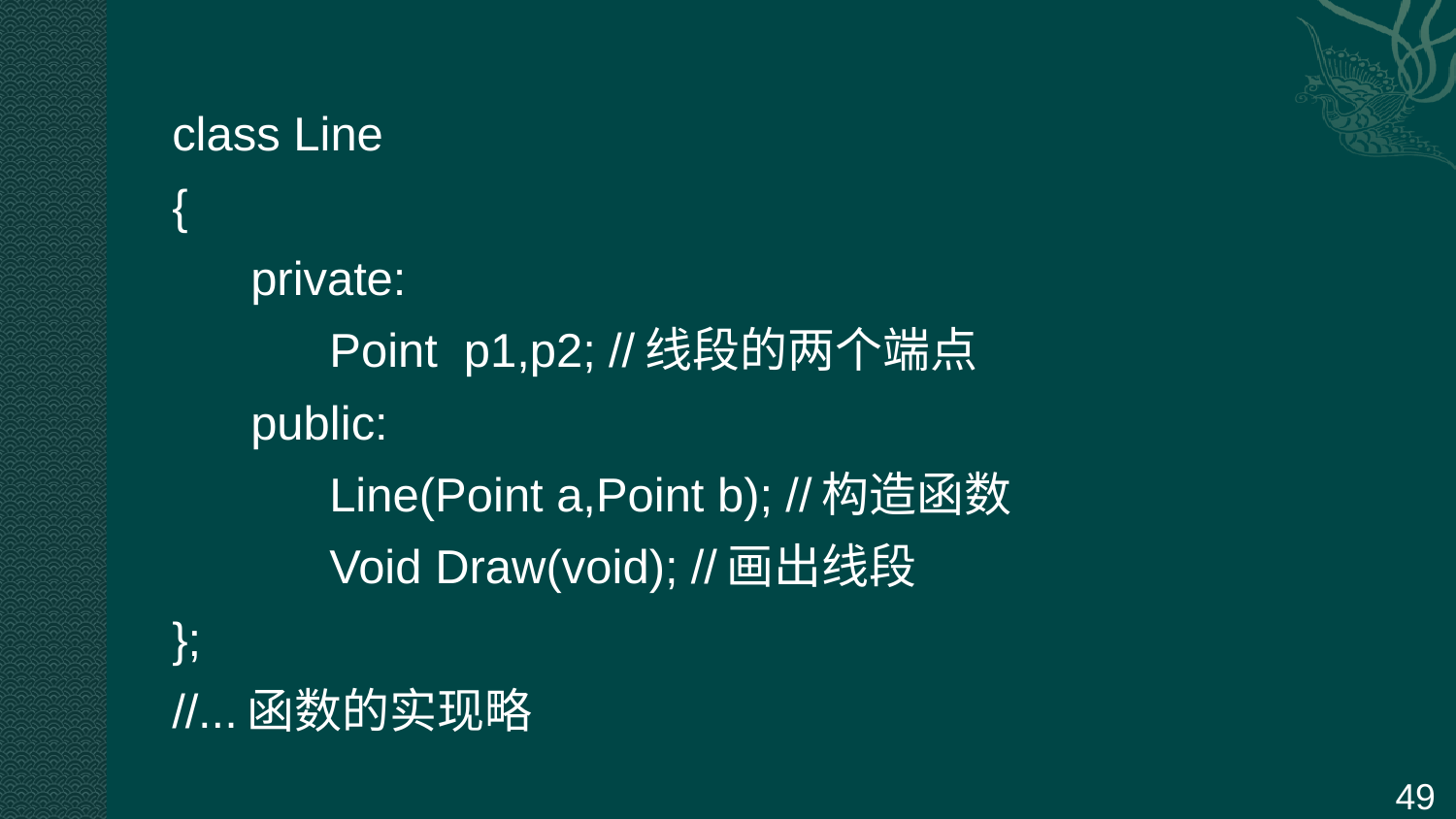

class Line
{
      private:
            Point  p1,p2; //线段的两个端点
      public:
            Line(Point a,Point b); //构造函数
            Void Draw(void); //画出线段
};
//...函数的实现略
49